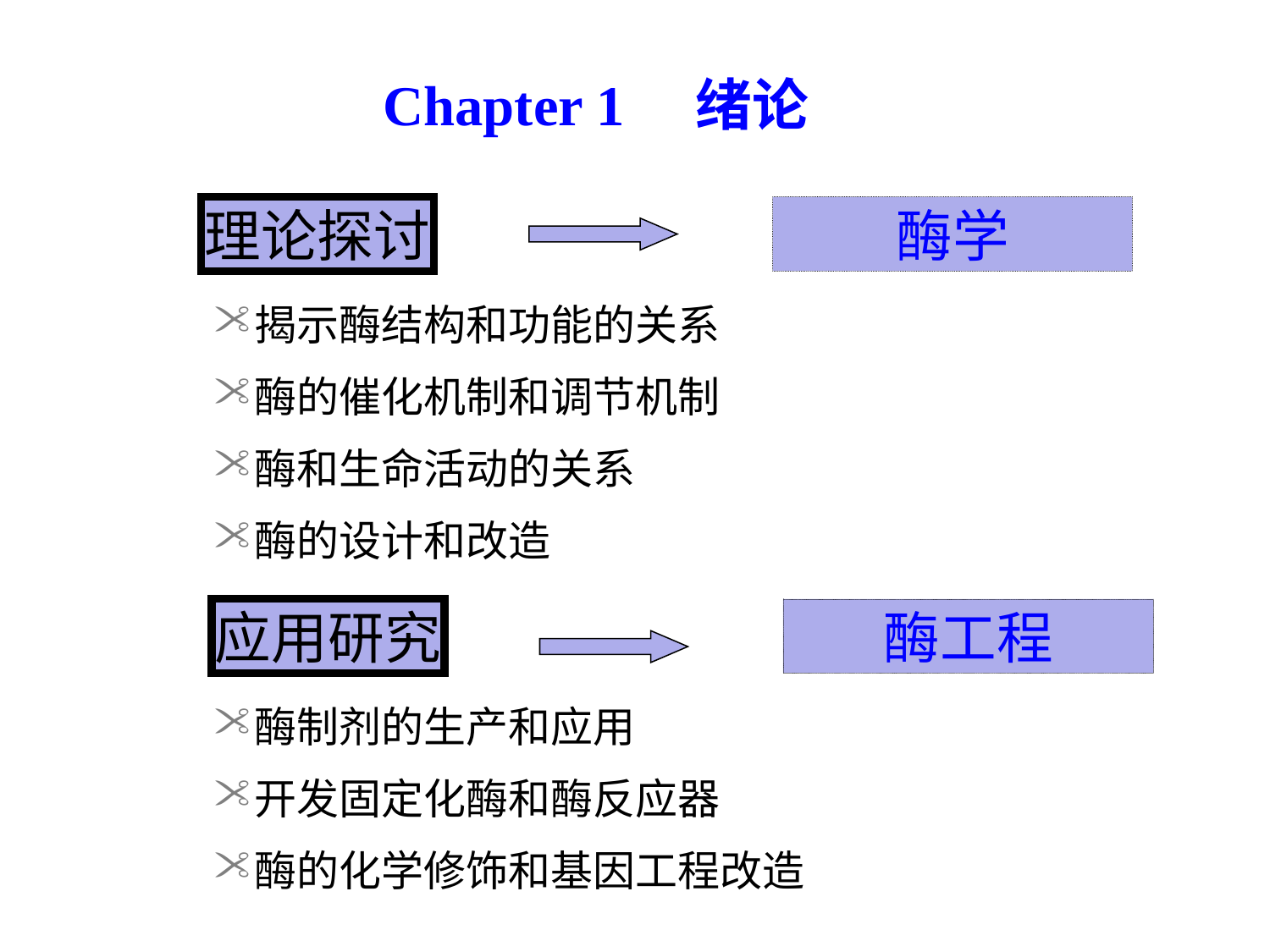

Chapter 1    绪论
理论探讨
酶学

揭示酶结构和功能的关系
酶的催化机制和调节机制
酶和生命活动的关系
酶的设计和改造
应用研究
酶工程

酶制剂的生产和应用
开发固定化酶和酶反应器
酶的化学修饰和基因工程改造